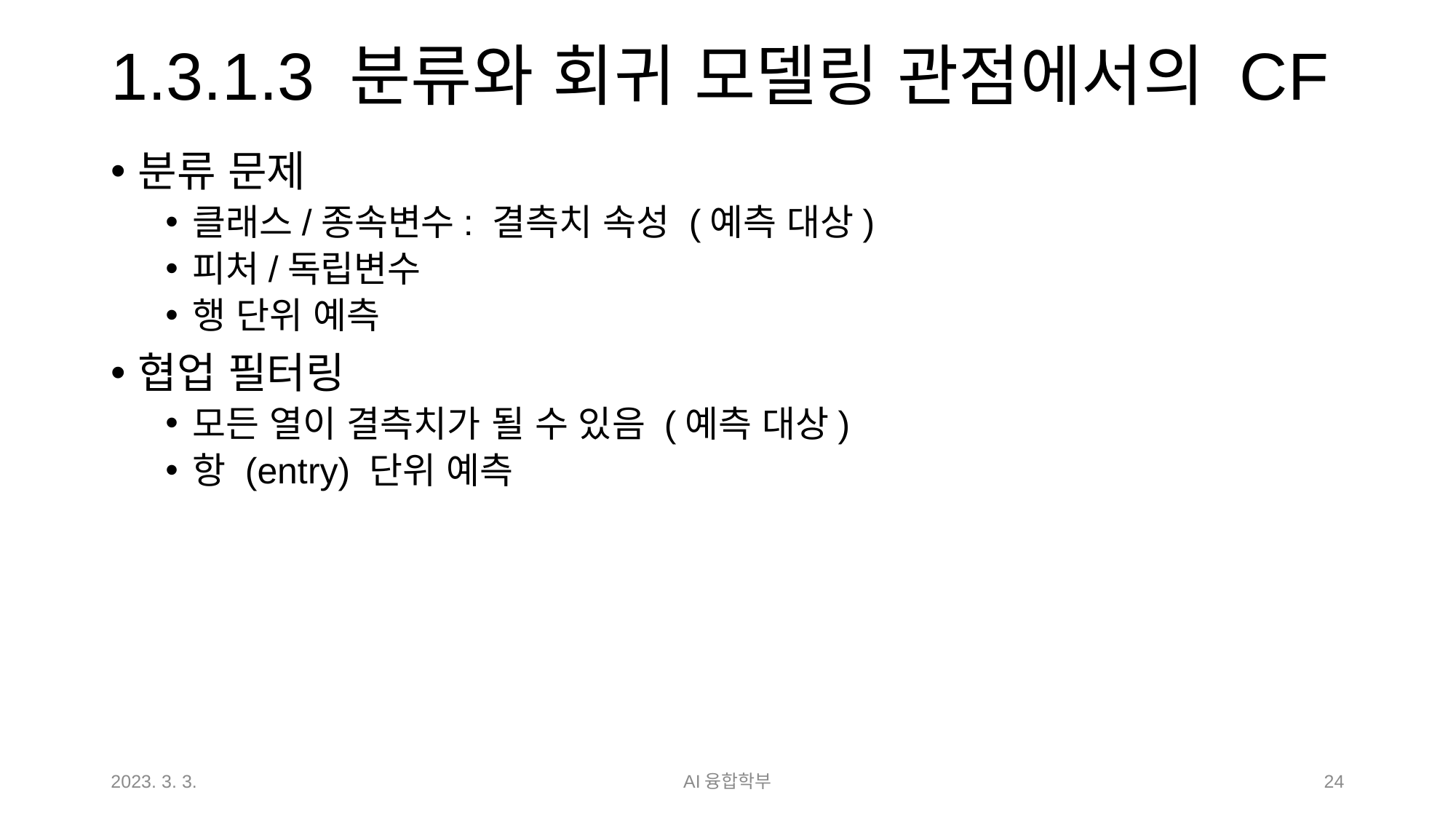

# 1.3.1.3 분류와 회귀 모델링 관점에서의 CF
분류 문제
클래스/종속변수: 결측치 속성 (예측 대상)
피처/독립변수
행 단위 예측
협업 필터링
모든 열이 결측치가 될 수 있음 (예측 대상)
항 (entry) 단위 예측
2023. 3. 3.
AI융합학부
24